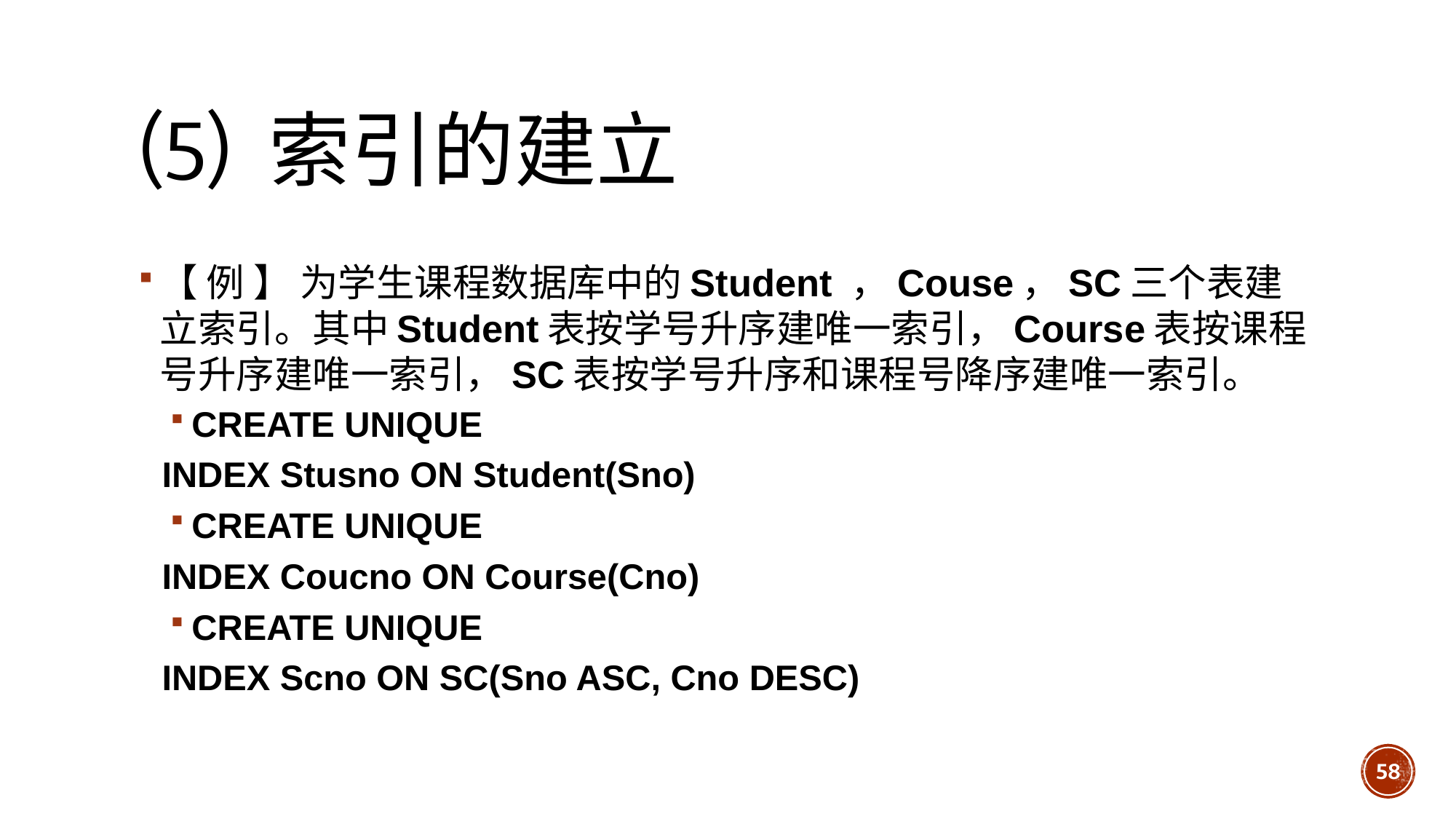

# (5) 索引的建立
【 例 】 为学生课程数据库中的Student ，Couse，SC三个表建立索引。其中Student表按学号升序建唯一索引，Course表按课程号升序建唯一索引，SC表按学号升序和课程号降序建唯一索引。
CREATE UNIQUE
	INDEX Stusno ON Student(Sno)
CREATE UNIQUE
	INDEX Coucno ON Course(Cno)
CREATE UNIQUE
	INDEX Scno ON SC(Sno ASC, Cno DESC)
58